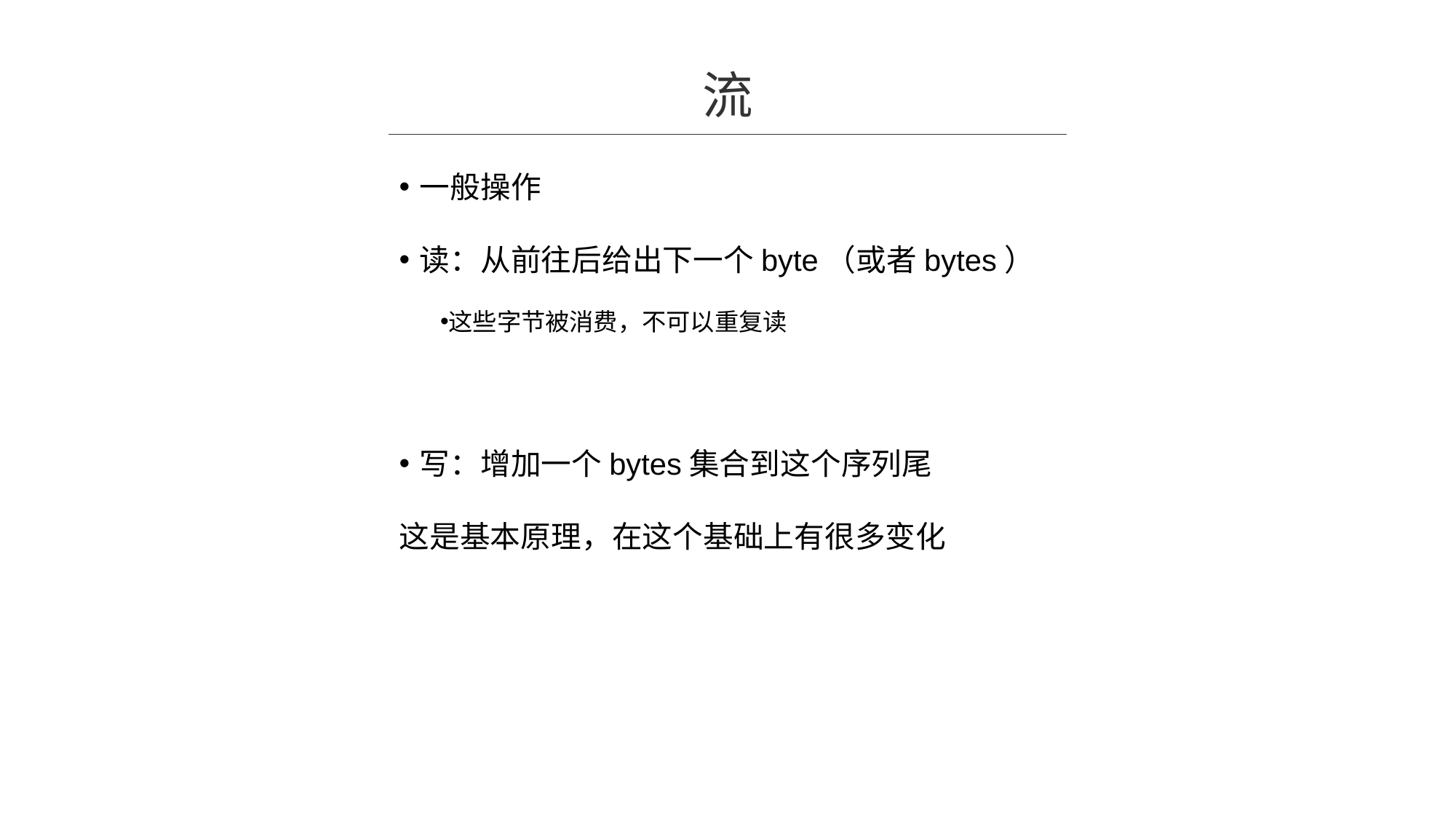

流
一般操作

读：从前往后给出下一个byte（或者bytes）

这些字节被消费，不可以重复读

写：增加一个bytes集合到这个序列尾

这是基本原理，在这个基础上有很多变化